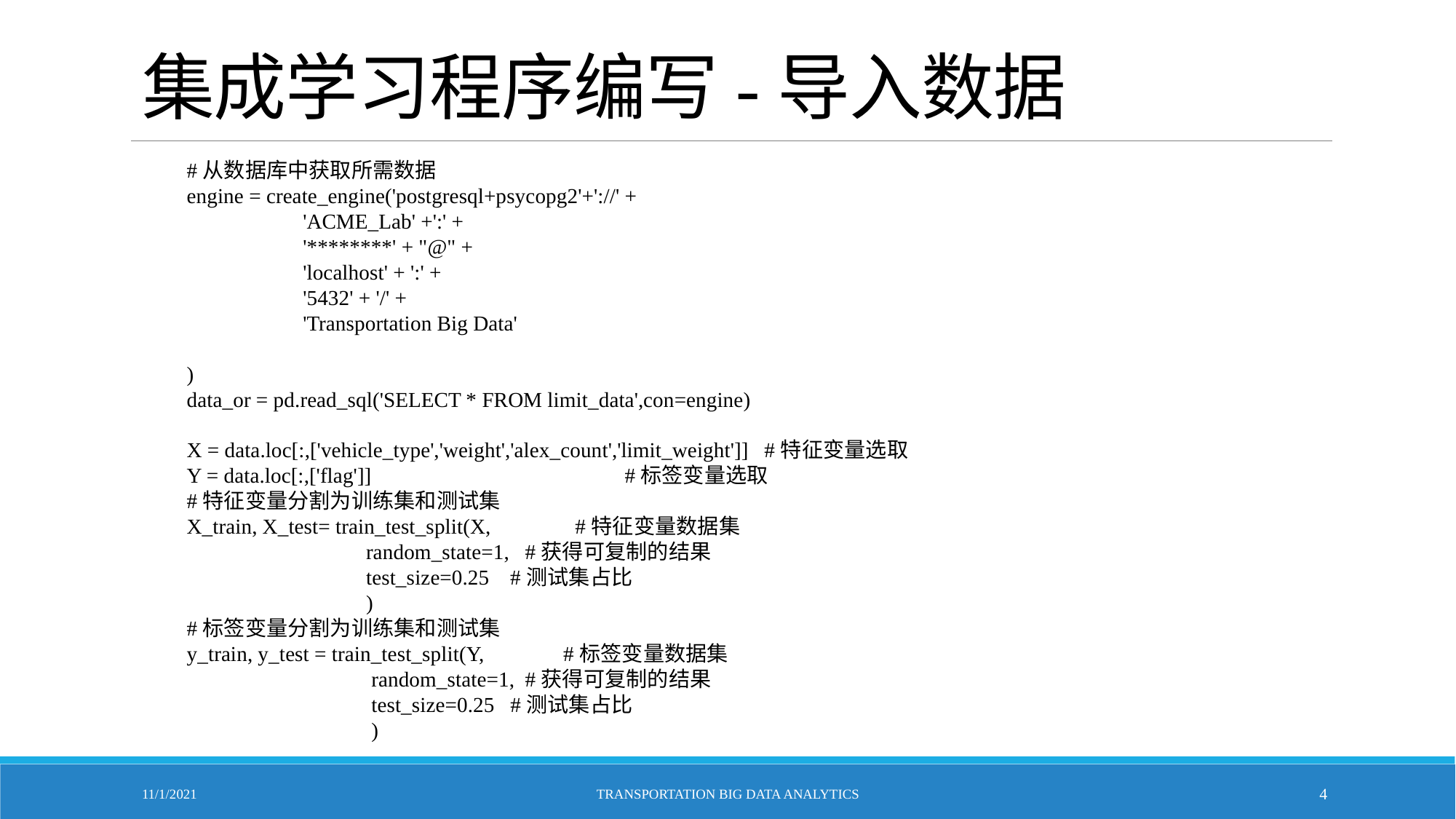

# 集成学习程序编写-导入数据
#从数据库中获取所需数据
engine = create_engine('postgresql+psycopg2'+'://' +
                      'ACME_Lab' +':' +
                      '********' + "@" +
                      'localhost' + ':' +
                      '5432' + '/' +
                      'Transportation Big Data'

)
data_or = pd.read_sql('SELECT * FROM limit_data',con=engine)

X = data.loc[:,['vehicle_type','weight','alex_count','limit_weight']]   #特征变量选取
Y = data.loc[:,['flag']]                                                #标签变量选取
#特征变量分割为训练集和测试集
X_train, X_test= train_test_split(X,                #特征变量数据集
                                  random_state=1,   #获得可复制的结果
                                  test_size=0.25    #测试集占比
                                  )
#标签变量分割为训练集和测试集
y_train, y_test = train_test_split(Y,               #标签变量数据集
                                   random_state=1,  #获得可复制的结果
                                   test_size=0.25   #测试集占比
                                   )
11/1/2021
Transportation Big Data Analytics
4